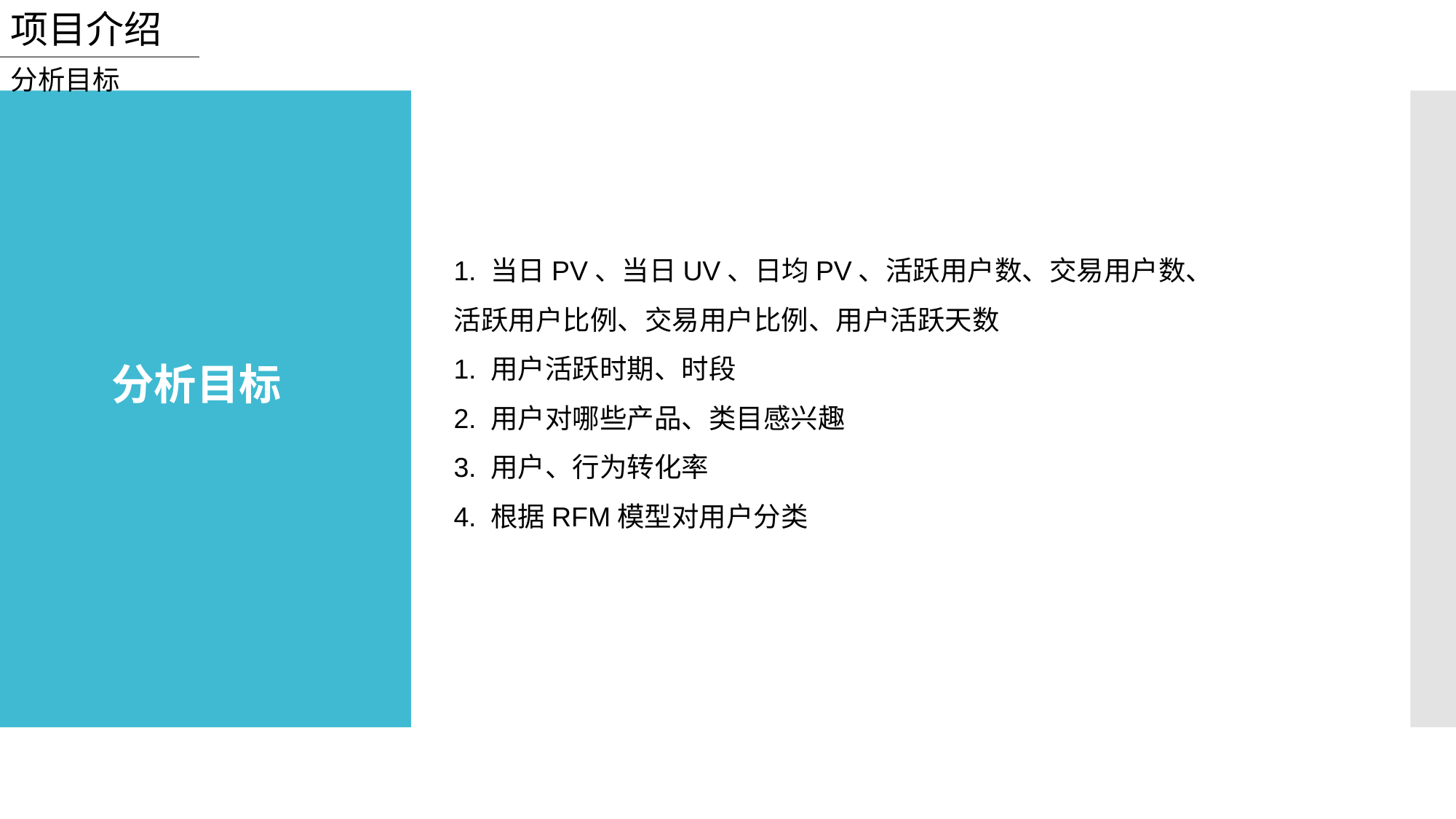

项目介绍
分析目标
1. 当日PV、当日UV、日均PV、活跃用户数、交易用户数、活跃用户比例、交易用户比例、用户活跃天数
1. 用户活跃时期、时段
2. 用户对哪些产品、类目感兴趣
3. 用户、行为转化率
4. 根据RFM模型对用户分类
分析目标